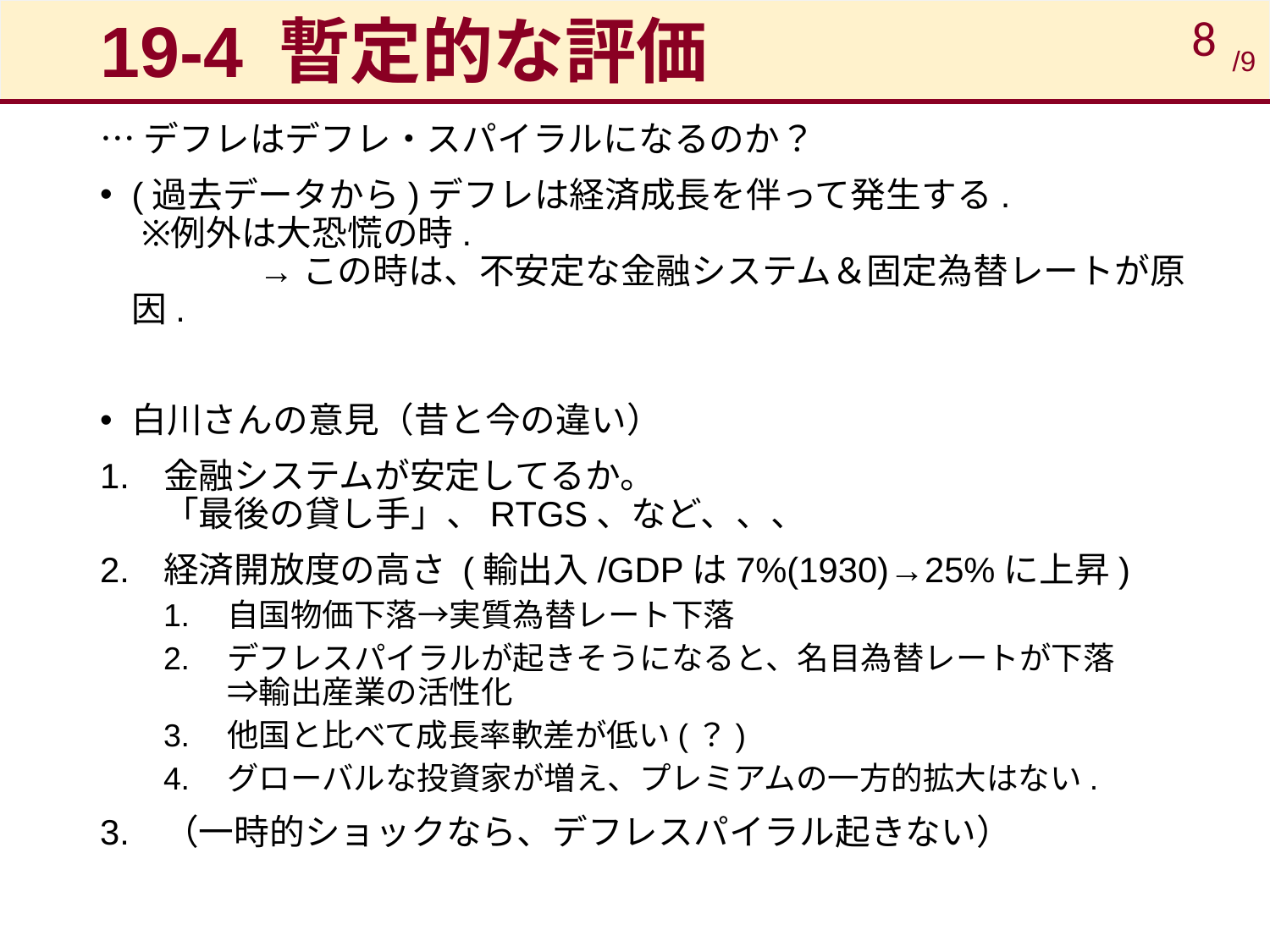

# 19-4 暫定的な評価
8
/9
…デフレはデフレ・スパイラルになるのか？
(過去データから)デフレは経済成長を伴って発生する.
 ※例外は大恐慌の時.
	→この時は、不安定な金融システム＆固定為替レートが原因.

白川さんの意見（昔と今の違い）
金融システムが安定してるか。
「最後の貸し手」、RTGS、など、、、
経済開放度の高さ (輸出入/GDPは7%(1930)→25%に上昇)
自国物価下落→実質為替レート下落
デフレスパイラルが起きそうになると、名目為替レートが下落
⇒輸出産業の活性化
他国と比べて成長率軟差が低い(？)
グローバルな投資家が増え、プレミアムの一方的拡大はない.
（一時的ショックなら、デフレスパイラル起きない）